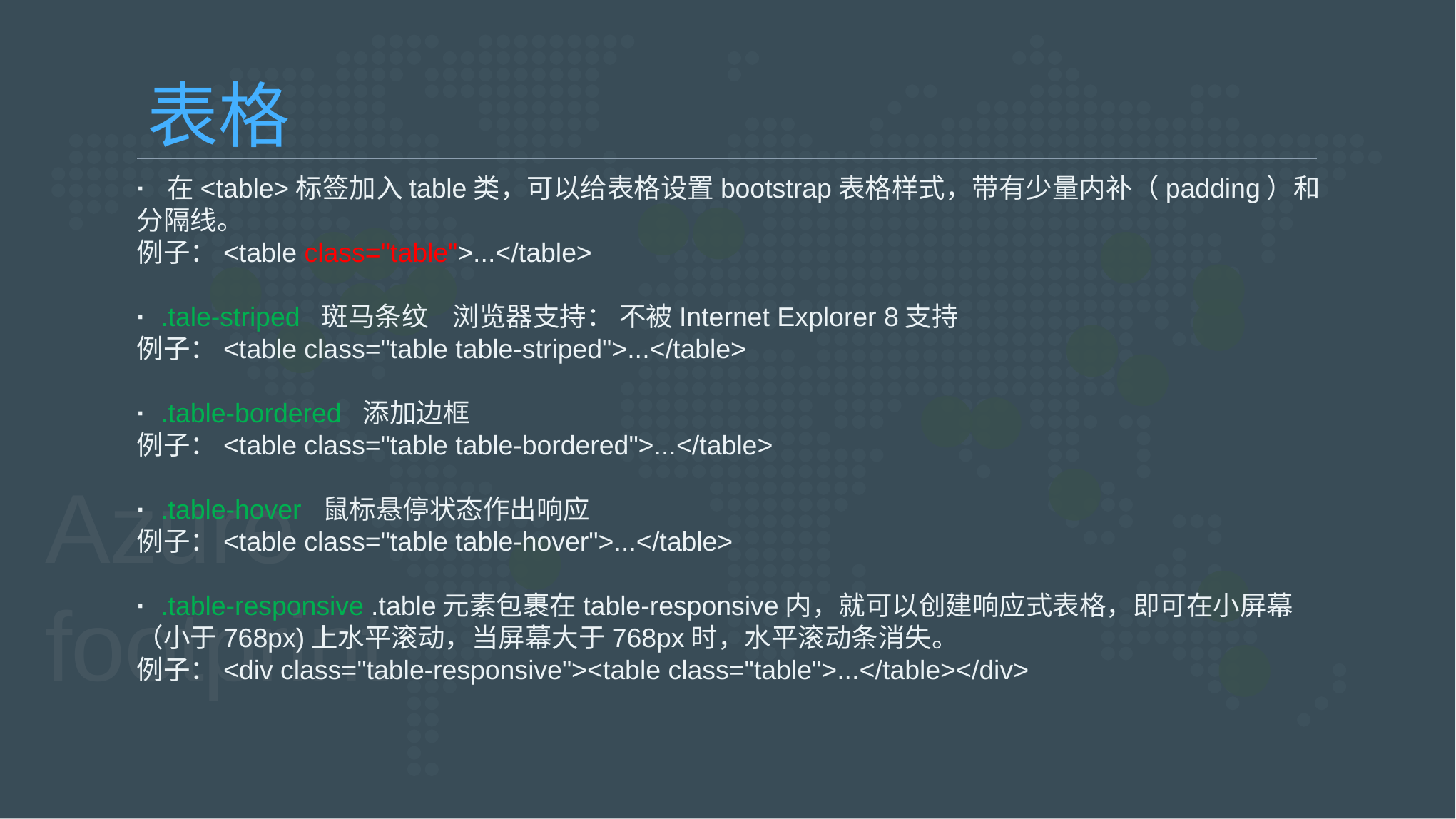

表格
·  在<table>标签加入table类，可以给表格设置bootstrap表格样式，带有少量内补（padding）和分隔线。
例子：<table class="table">...</table>

·  .tale-striped  斑马条纹    浏览器支持： 不被Internet Explorer 8支持
例子：<table class="table table-striped">...</table>

·  .table-bordered  添加边框
例子：<table class="table table-bordered">...</table>

·  .table-hover  鼠标悬停状态作出响应
例子：<table class="table table-hover">...</table>

·  .table-responsive .table元素包裹在table-responsive内，就可以创建响应式表格，即可在小屏幕（小于768px)上水平滚动，当屏幕大于768px时，水平滚动条消失。
例子：<div class="table-responsive"><table class="table">...</table></div>

Azure footprint